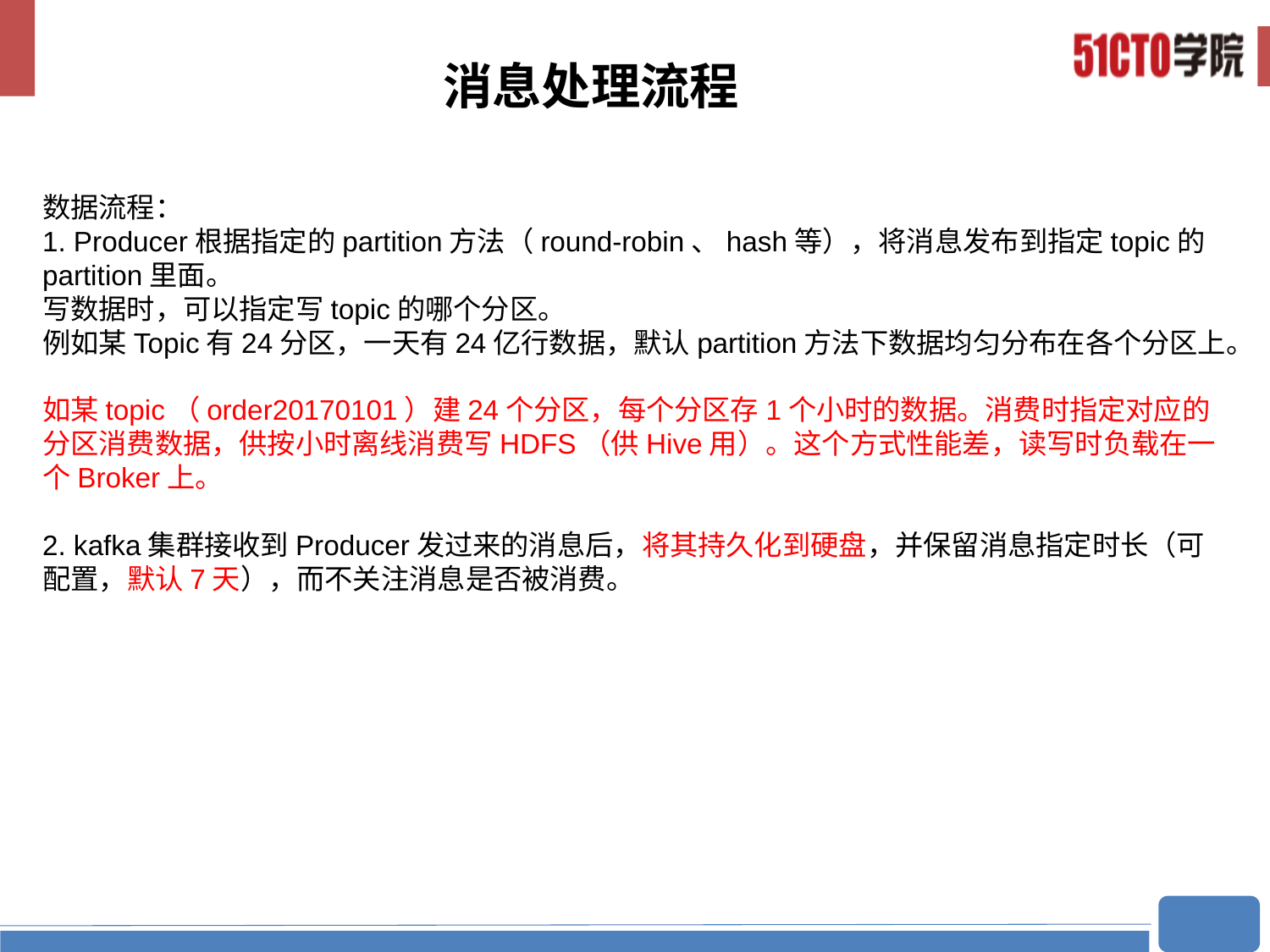

# 消息处理流程
数据流程：
1. Producer根据指定的partition方法（round-robin、hash等），将消息发布到指定topic的partition里面。
写数据时，可以指定写topic的哪个分区。
例如某Topic有24分区，一天有24亿行数据，默认partition方法下数据均匀分布在各个分区上。

如某topic（order20170101）建24个分区，每个分区存1个小时的数据。消费时指定对应的分区消费数据，供按小时离线消费写HDFS（供Hive用）。这个方式性能差，读写时负载在一个Broker上。
2. kafka集群接收到Producer发过来的消息后，将其持久化到硬盘，并保留消息指定时长（可配置，默认7天），而不关注消息是否被消费。